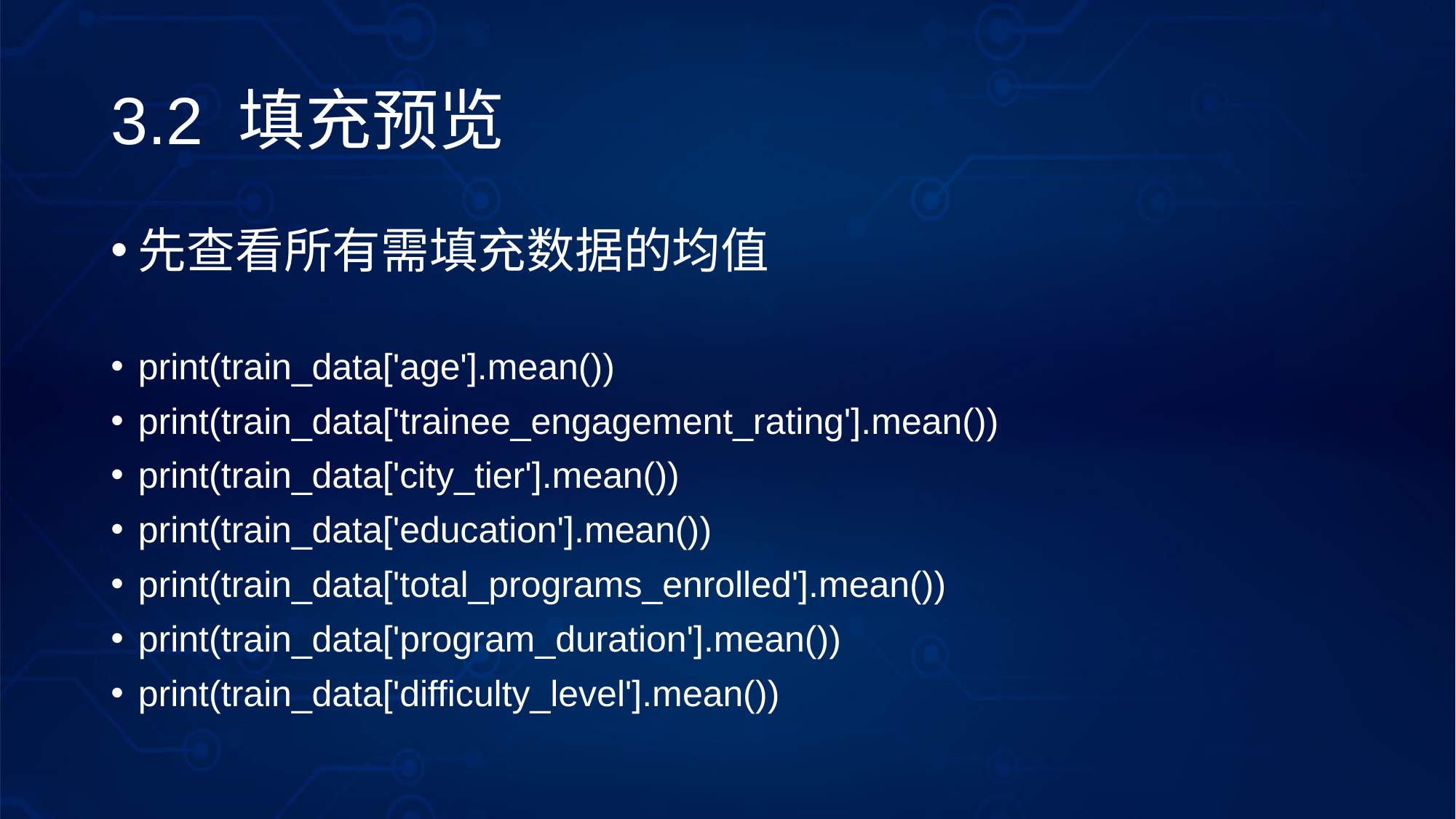

# 3.2 填充预览

先查看所有需填充数据的均值

print(train_data['age'].mean())
print(train_data['trainee_engagement_rating'].mean())
print(train_data['city_tier'].mean())
print(train_data['education'].mean())
print(train_data['total_programs_enrolled'].mean())
print(train_data['program_duration'].mean())
print(train_data['difficulty_level'].mean())